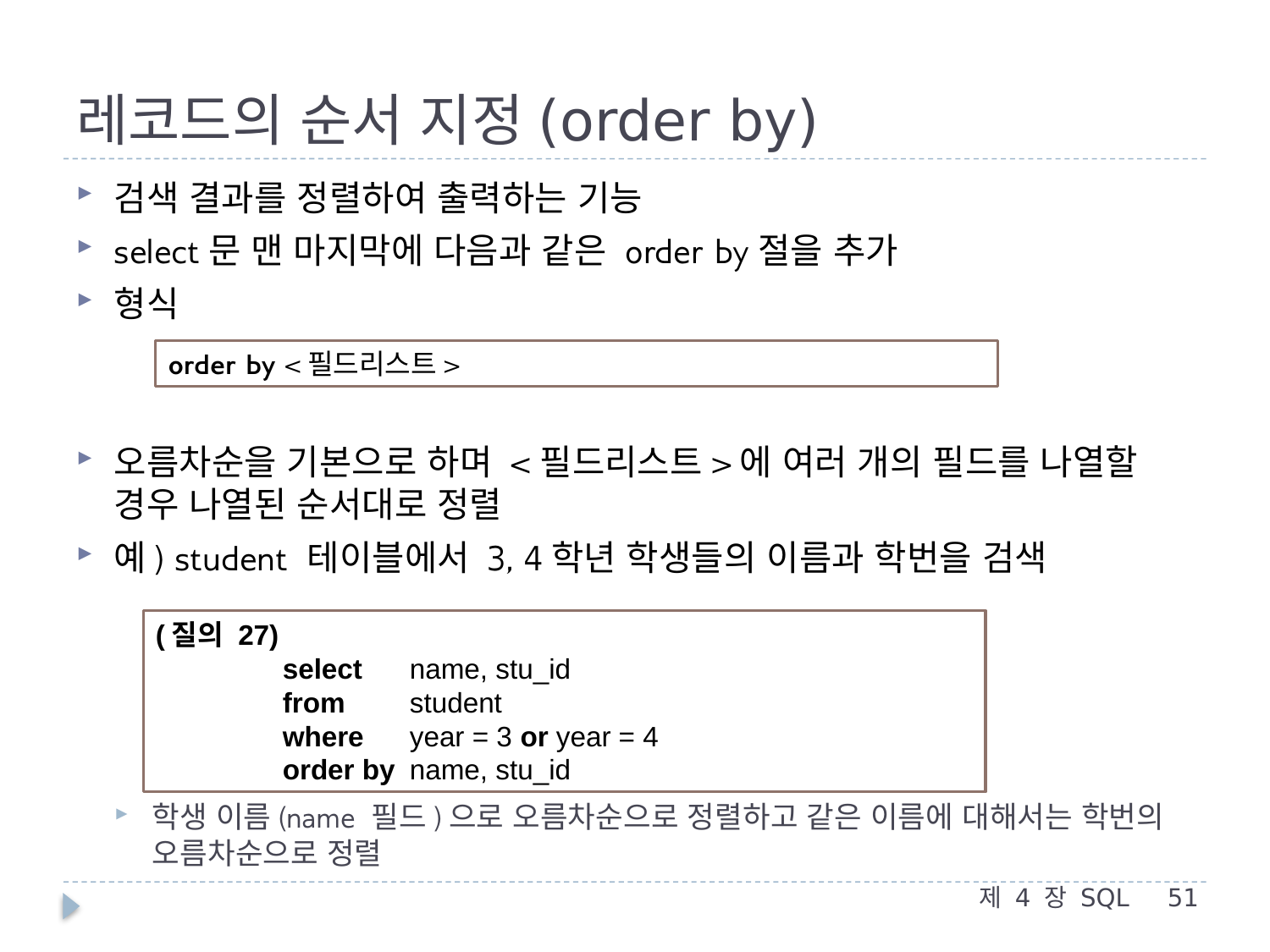

# 레코드의 순서 지정(order by)
검색 결과를 정렬하여 출력하는 기능
select문 맨 마지막에 다음과 같은 order by절을 추가
형식

오름차순을 기본으로 하며 <필드리스트>에 여러 개의 필드를 나열할 경우 나열된 순서대로 정렬
예) student 테이블에서 3, 4학년 학생들의 이름과 학번을 검색

학생 이름(name 필드)으로 오름차순으로 정렬하고 같은 이름에 대해서는 학번의 오름차순으로 정렬
order by <필드리스트>
(질의 27)
	select 	name, stu_id
	from 	student
	where 	year = 3 or year = 4
	order by 	name, stu_id
제 4 장 SQL
51